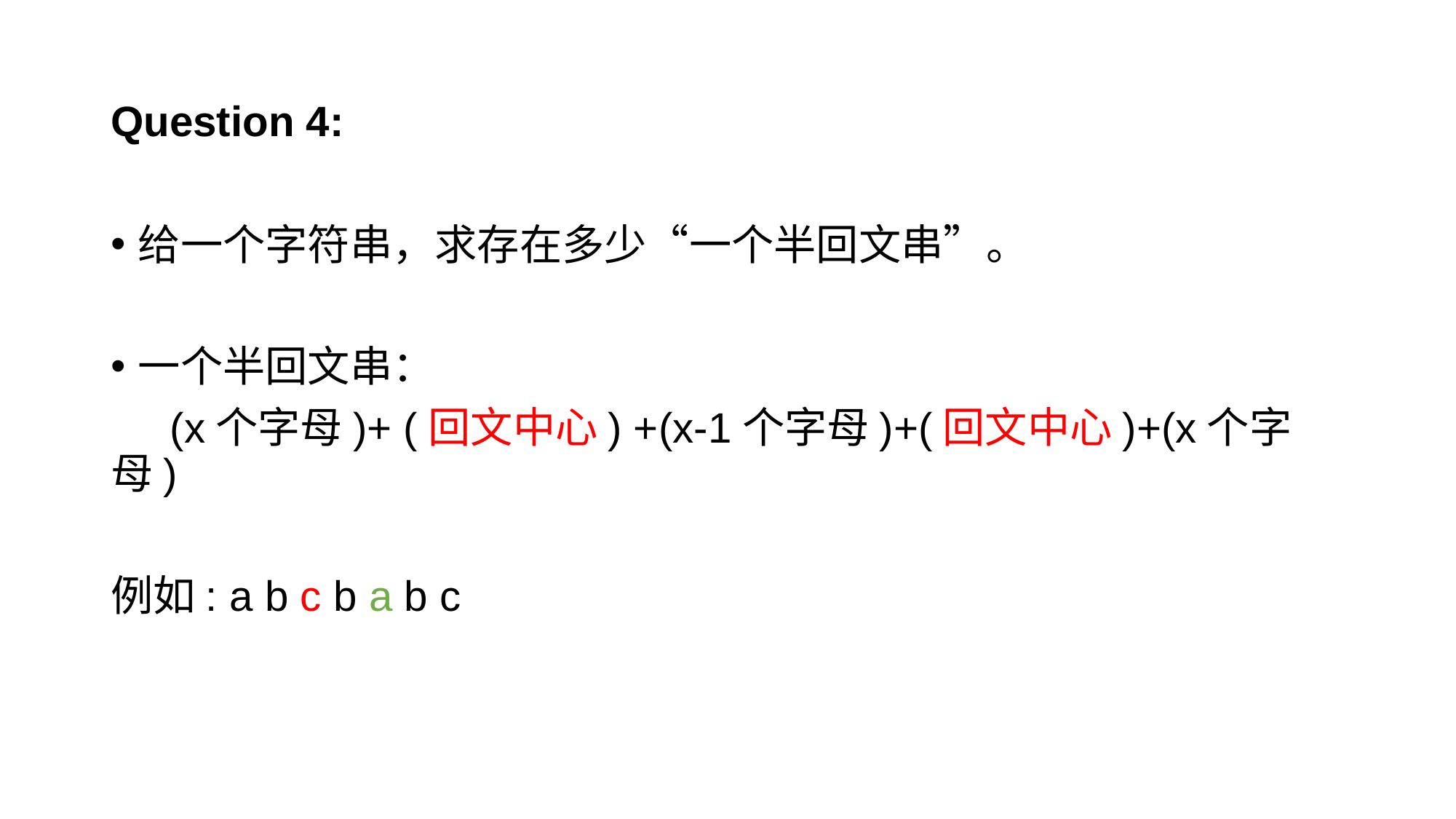

# Question 4:
给一个字符串，求存在多少“一个半回文串”。

一个半回文串：
     (x个字母)+ (回文中心) +(x-1个字母)+(回文中心)+(x个字母)

例如: a b c b a b c